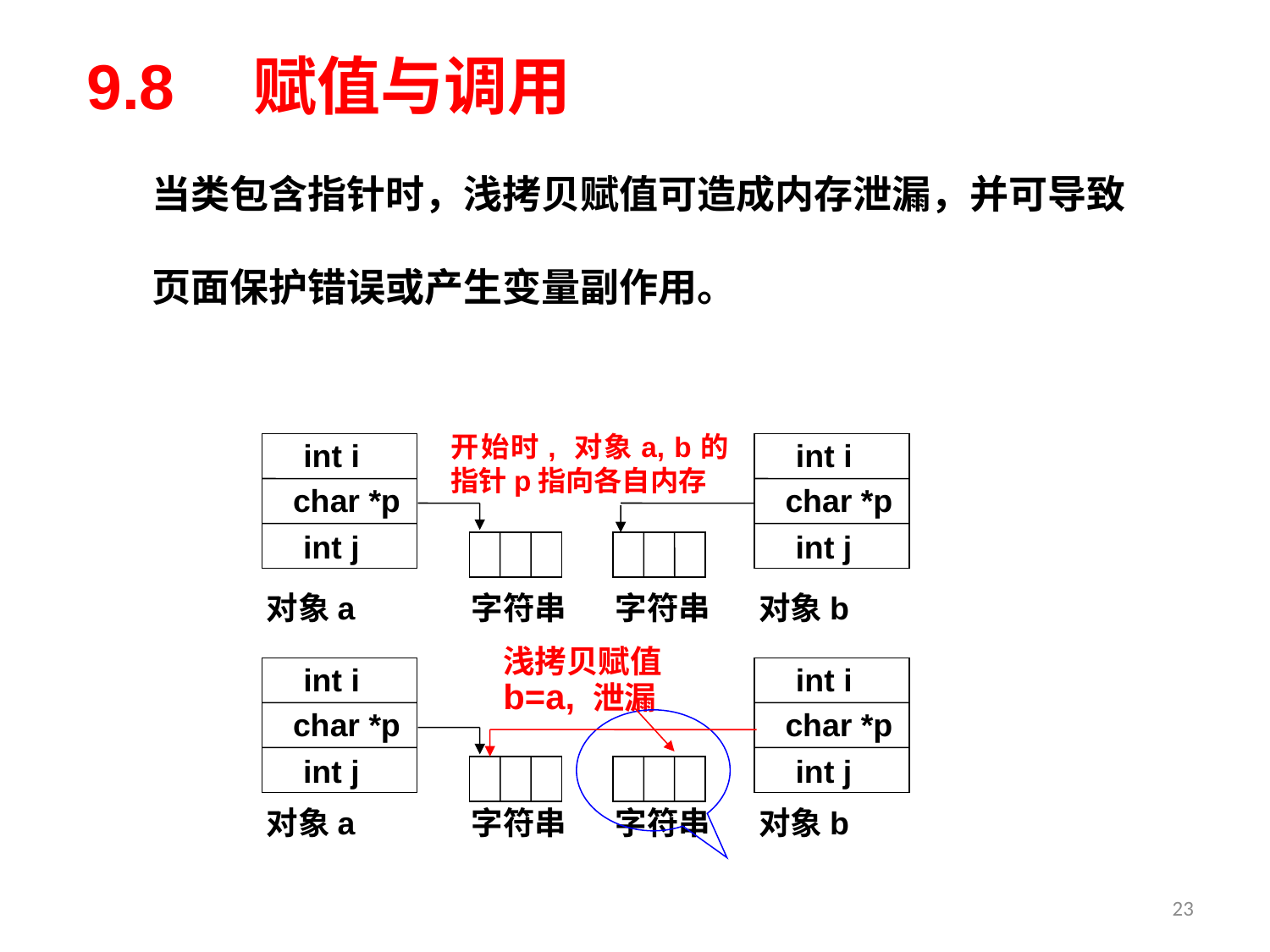

# 9.8　赋值与调用
    当类包含指针时，浅拷贝赋值可造成内存泄漏，并可导致页面保护错误或产生变量副作用。
开始时, 对象a, b的指针p指向各自内存

int i

char *p

int j

int i

char *p

int j

字符串

字符串

对象a
对象b
浅拷贝赋值
b=a, 泄漏

int i

char *p

int j

int i

char *p

int j

对象a
字符串
字符串
对象b
23